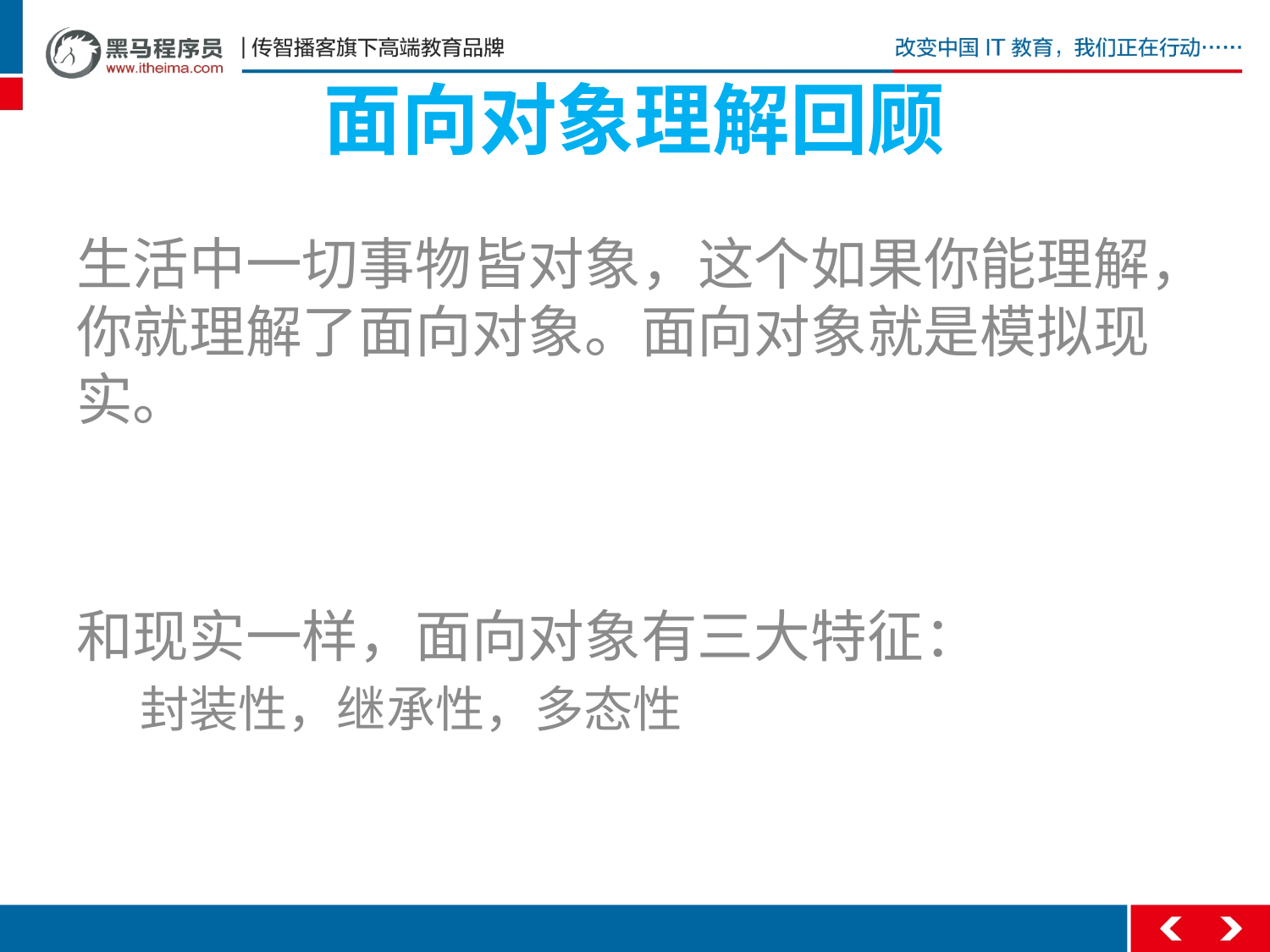

# 面向对象理解回顾
生活中一切事物皆对象，这个如果你能理解，你就理解了面向对象。面向对象就是模拟现实。

和现实一样，面向对象有三大特征：
封装性，继承性，多态性